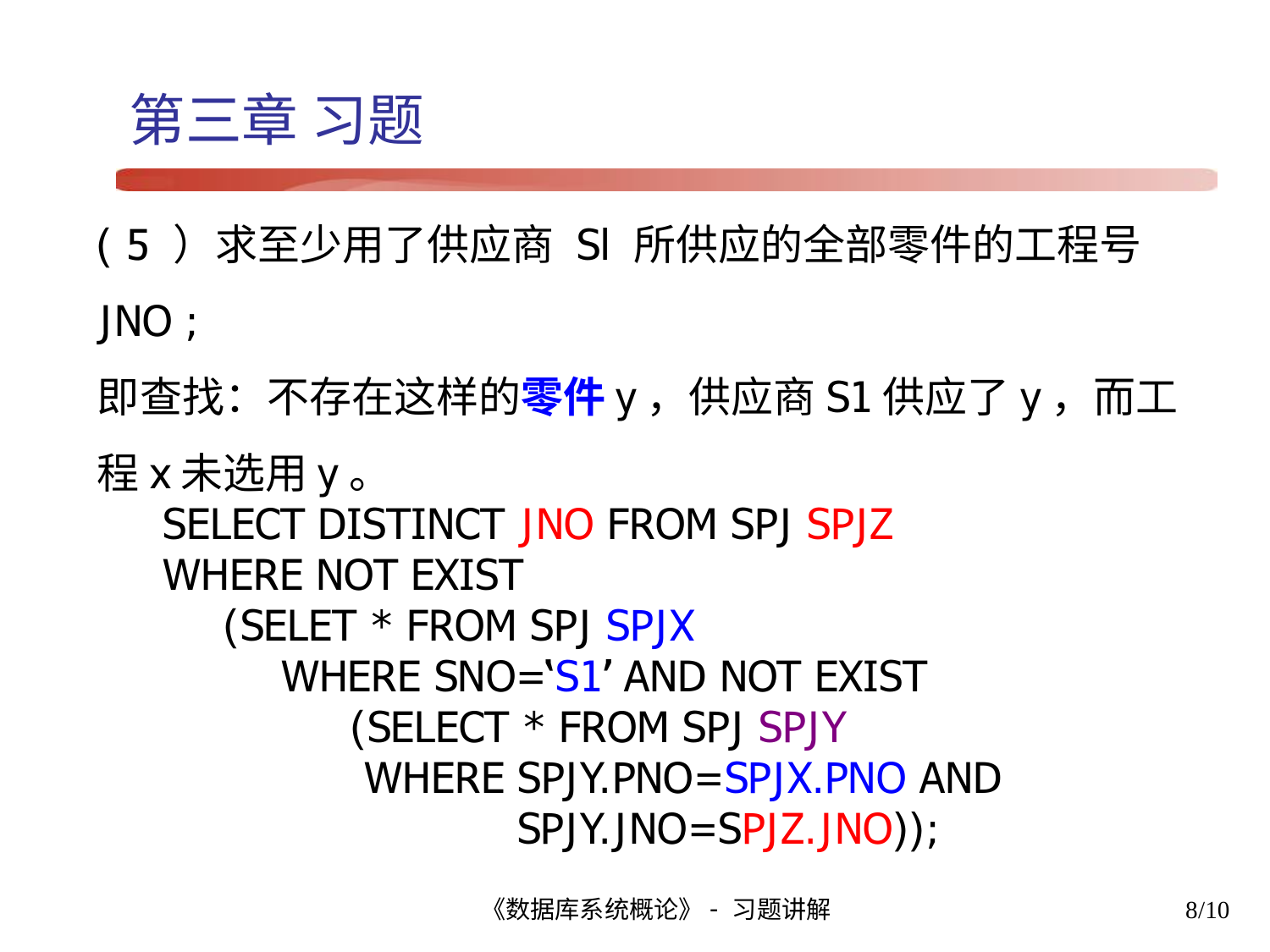

# 第三章 习题
( 5 ）求至少用了供应商 Sl 所供应的全部零件的工程号 JNO ;
即查找：不存在这样的零件y，供应商S1供应了y，而工程x未选用y。
     SELECT DISTINCT JNO FROM SPJ SPJZ
     WHERE NOT EXIST
	(SELET * FROM SPJ SPJX
              WHERE SNO=‘S1’ AND NOT EXIST
		(SELECT * FROM SPJ SPJY
		 WHERE SPJY.PNO=SPJX.PNO AND
                                SPJY.JNO=SPJZ.JNO));
《数据库系统概论》- 习题讲解
8/10